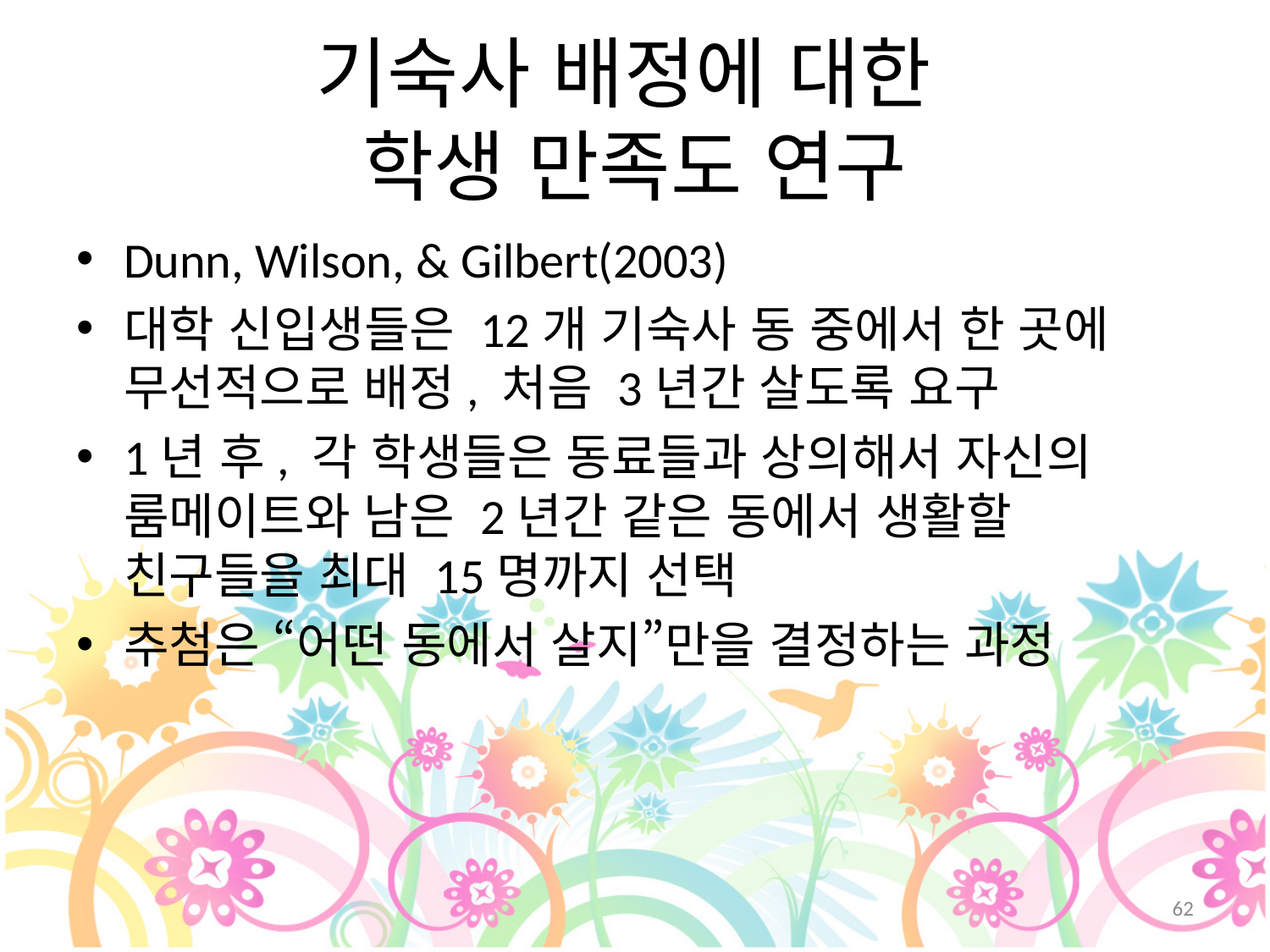

# 기숙사 배정에 대한 학생 만족도 연구
Dunn, Wilson, & Gilbert(2003)
대학 신입생들은 12개 기숙사 동 중에서 한 곳에 무선적으로 배정, 처음 3년간 살도록 요구
1년 후, 각 학생들은 동료들과 상의해서 자신의 룸메이트와 남은 2년간 같은 동에서 생활할 친구들을 최대 15명까지 선택
추첨은 “어떤 동에서 살지”만을 결정하는 과정

62